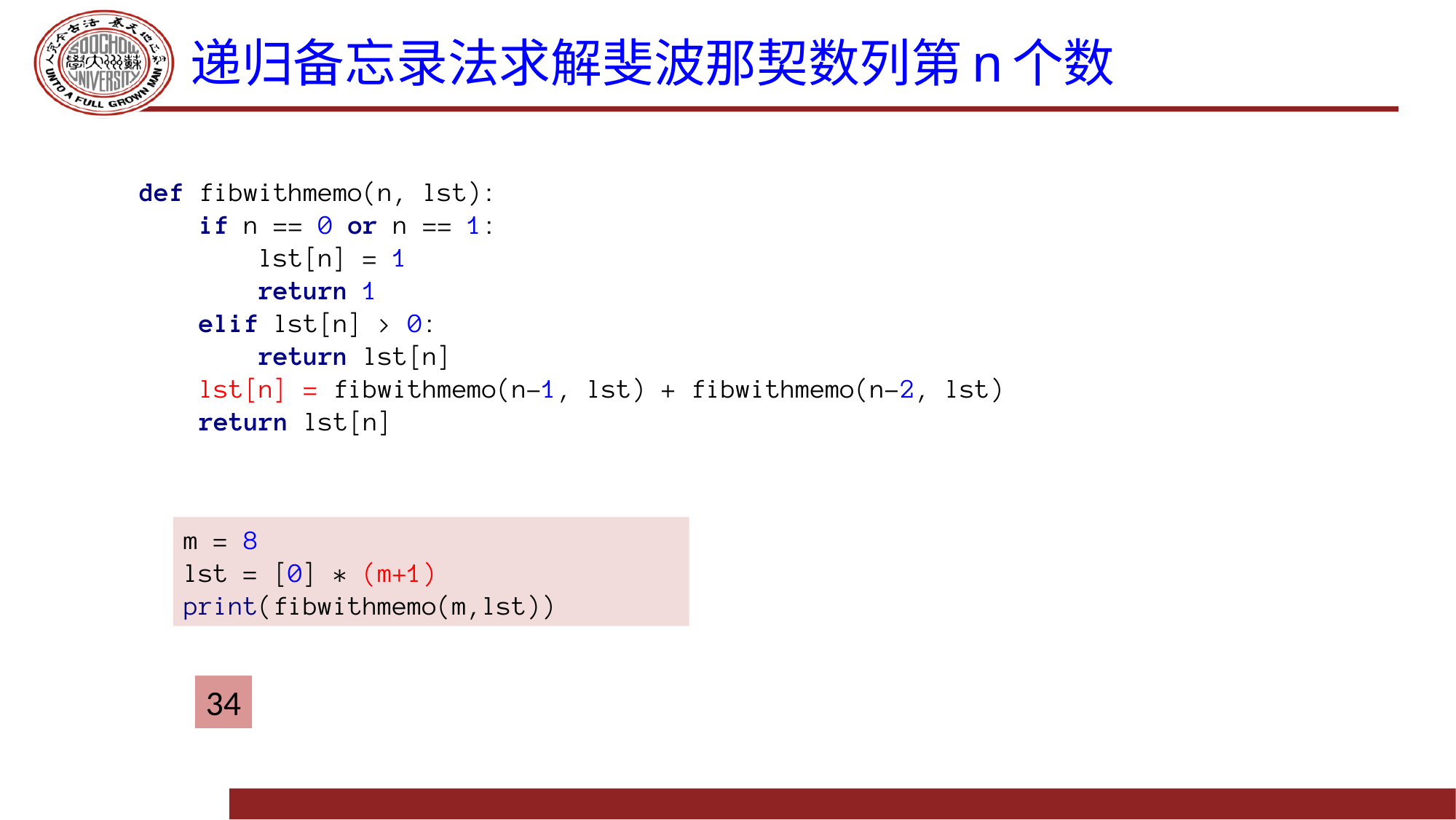

# 递归备忘录法求解斐波那契数列第n个数
def fibwithmemo(n, lst):
    if n == 0 or n == 1:
        lst[n] = 1
        return 1
    elif lst[n] > 0:
        return lst[n]
    lst[n] = fibwithmemo(n-1, lst) + fibwithmemo(n-2, lst)
    return lst[n]
m = 8
lst = [0] * (m+1)
print(fibwithmemo(m,lst))
34